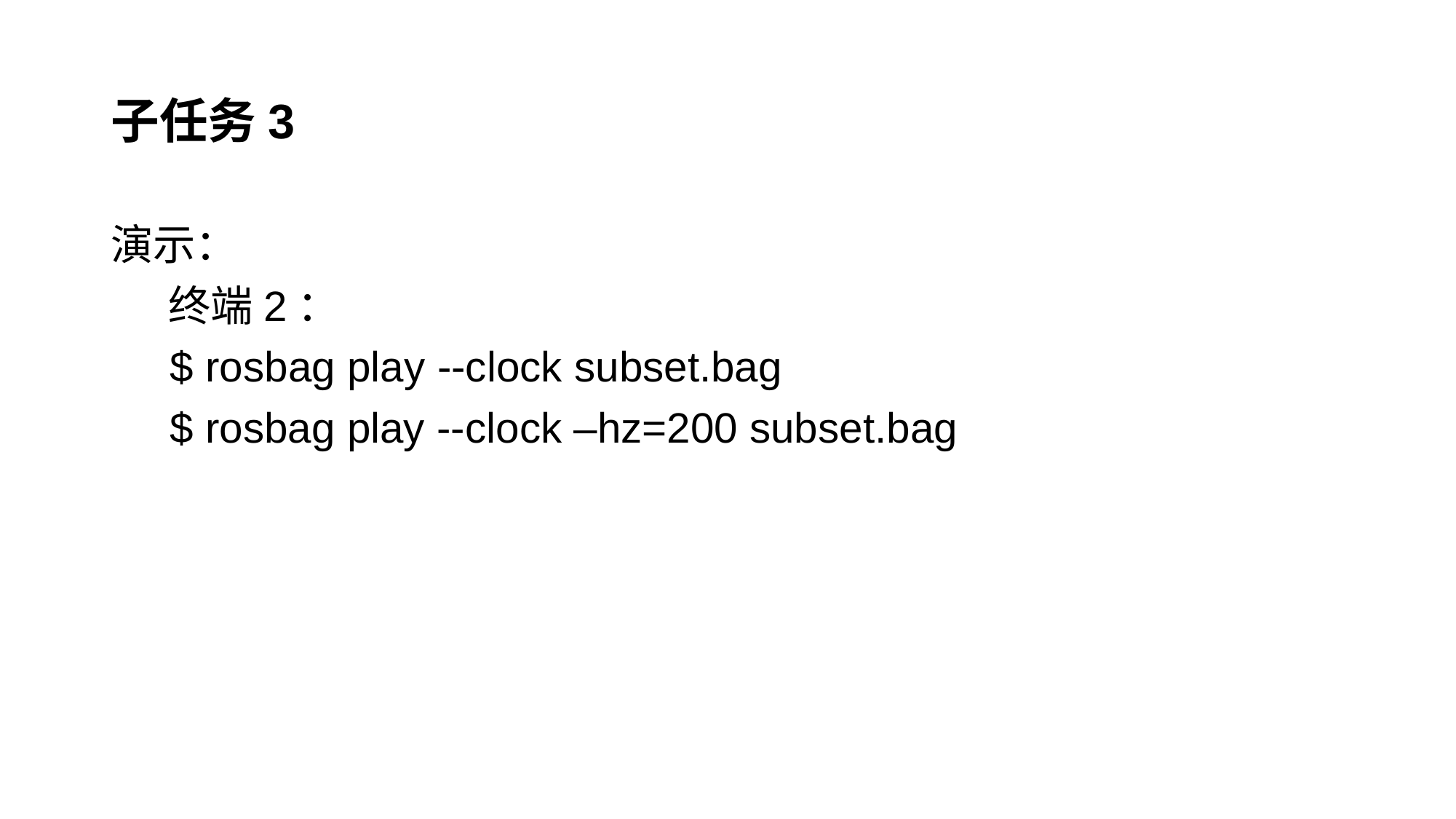

# 子任务3
演示：
     终端2：
     $ rosbag play --clock subset.bag
     $ rosbag play --clock –hz=200 subset.bag